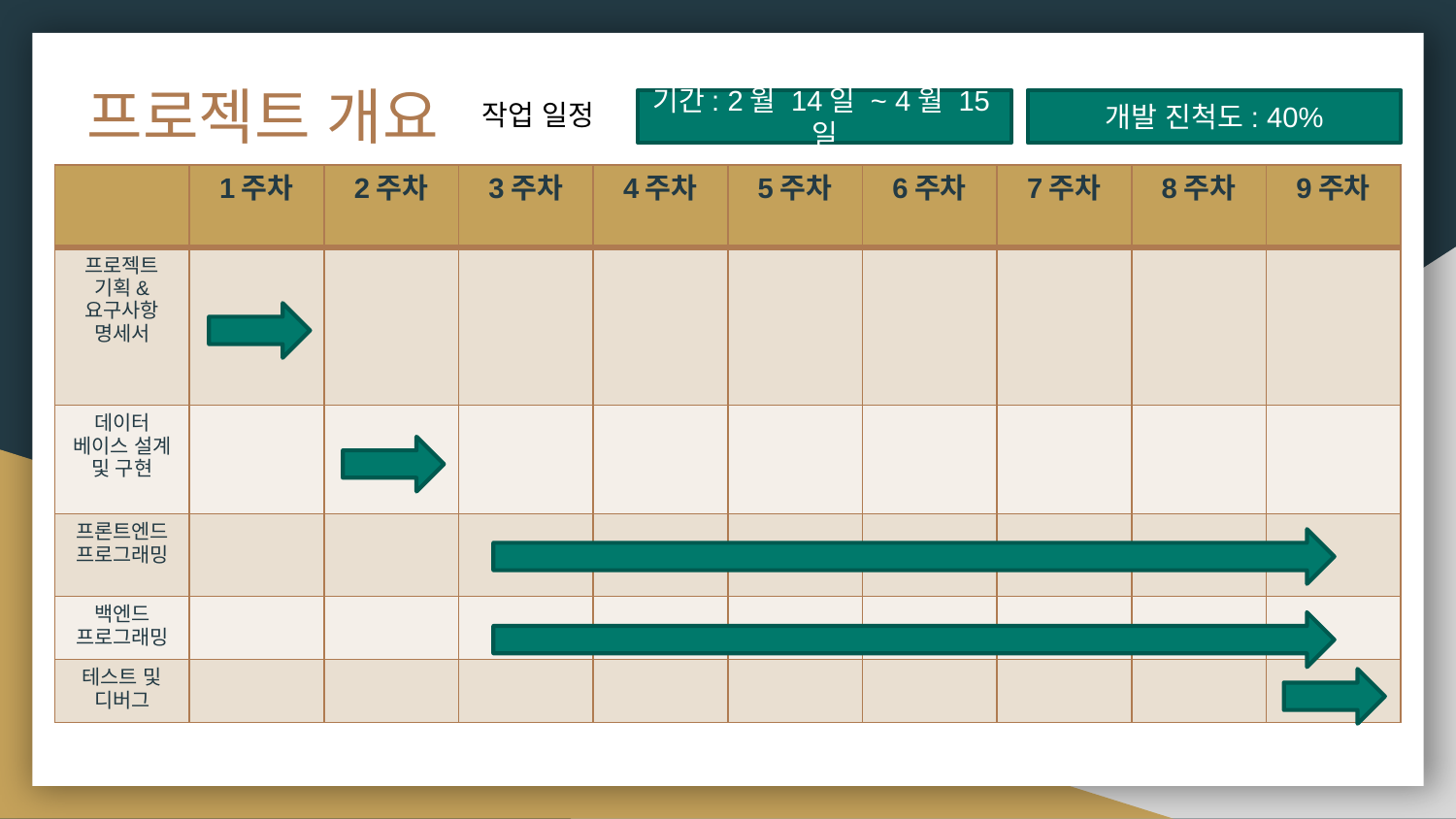

# 프로젝트 개요
작업 일정
기간: 2월 14일 ~ 4월 15일
개발 진척도: 40%
Languages
|  | 1주차 | 2주차 | 3주차 | 4주차 | 5주차 | 6주차 | 7주차 | 8주차 | 9주차 |
| --- | --- | --- | --- | --- | --- | --- | --- | --- | --- |
| 프로젝트 기획& 요구사항 명세서 |  |  |  |  |  |  |  |  |  |
| 데이터 베이스 설계 및 구현 |  |  |  |  |  |  |  |  |  |
| 프론트엔드 프로그래밍 |  |  |  |  |  |  |  |  |  |
| 백엔드 프로그래밍 |  |  |  |  |  |  |  |  |  |
| 테스트 및 디버그 |  |  |  |  |  |  |  |  |  |